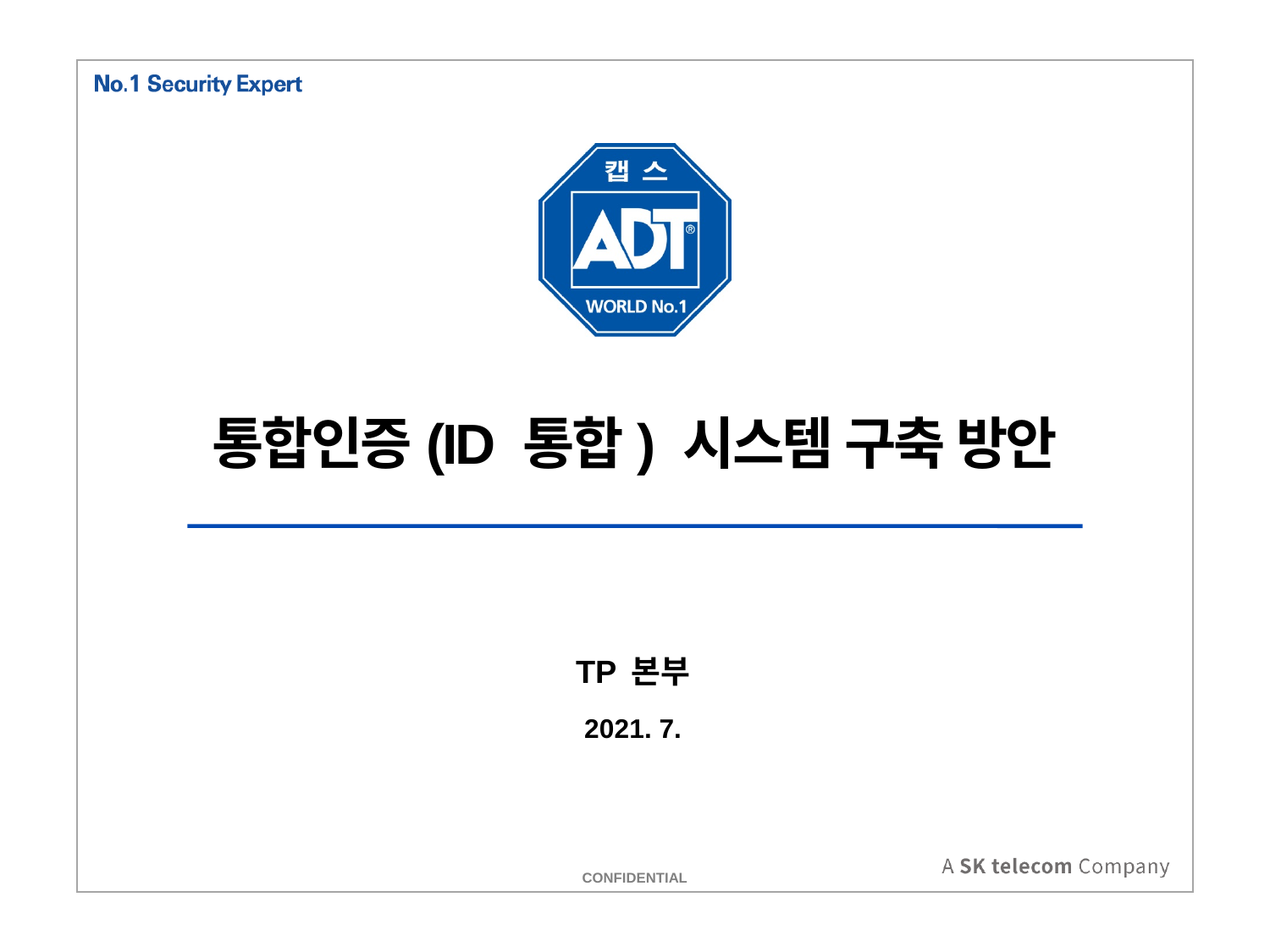

# 통합인증(ID 통합) 시스템 구축 방안
TP 본부
2021. 7.